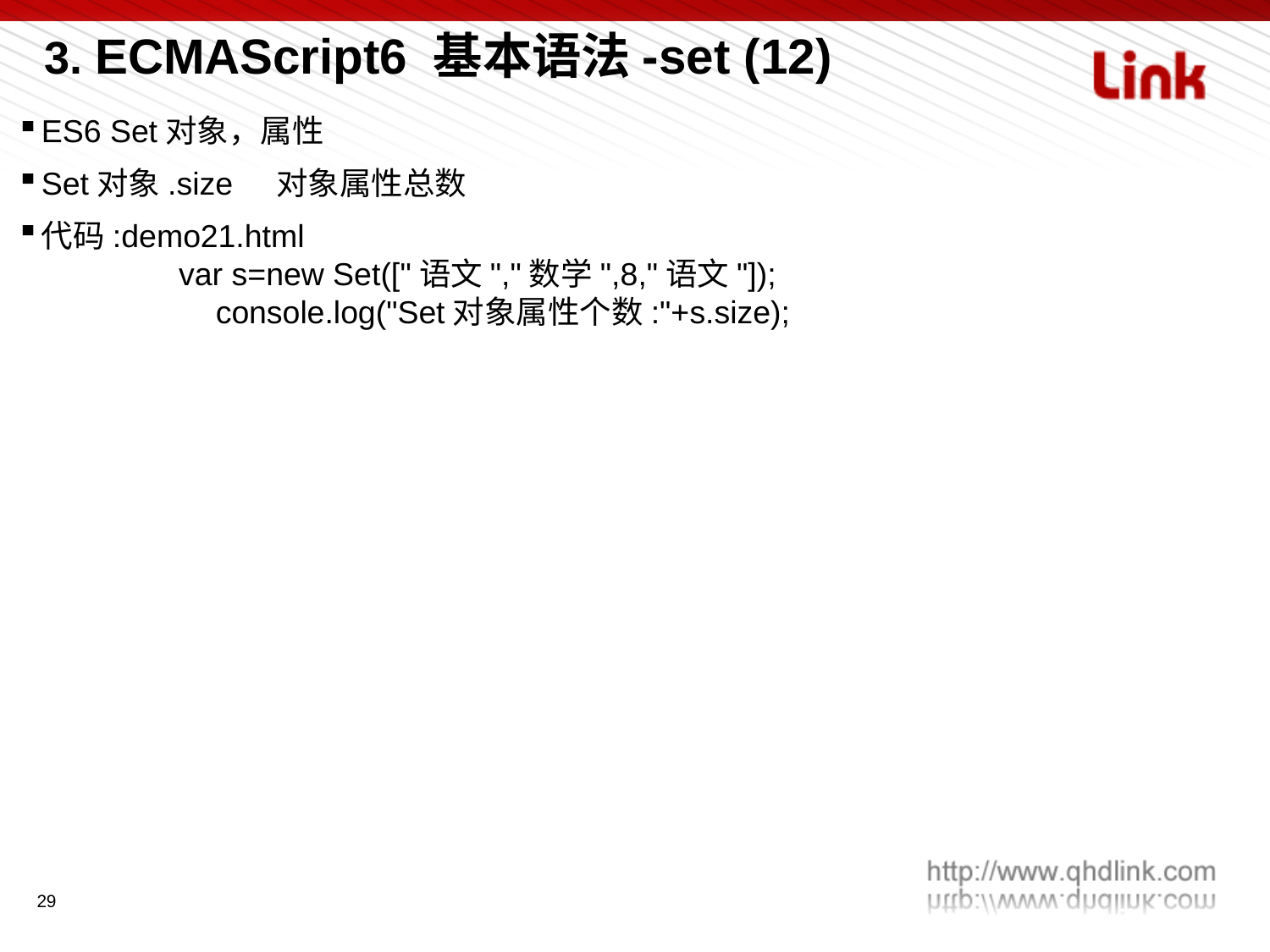

3. ECMAScript6 基本语法-set (12)
ES6 Set对象，属性
Set对象.size    对象属性总数
代码:demo21.html
       var s=new Set(["语文","数学",8,"语文"]);
	    console.log("Set对象属性个数:"+s.size);
29